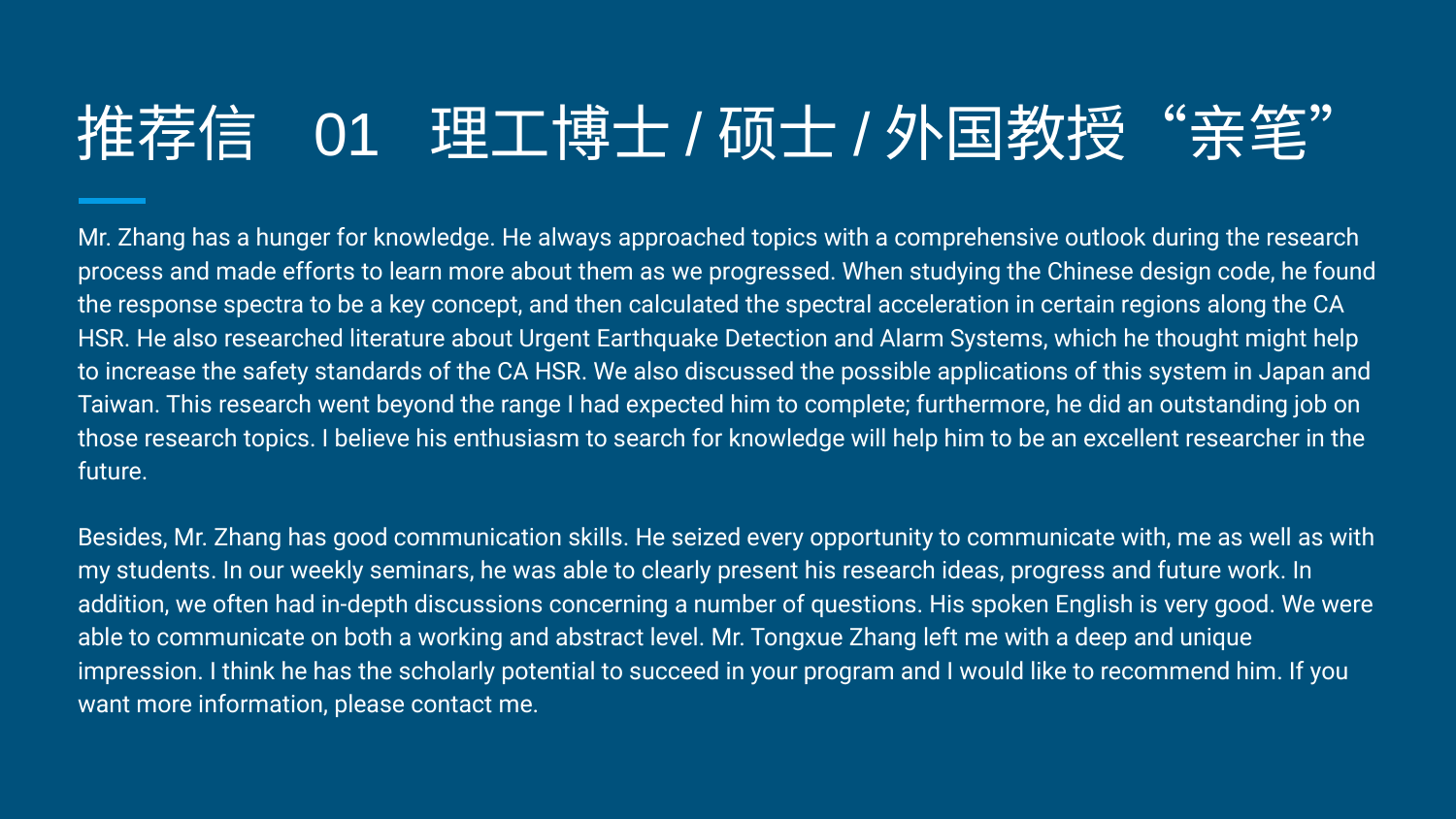

# 推荐信   01  理工博士/硕士/外国教授“亲笔”
Mr. Zhang has a hunger for knowledge. He always approached topics with a comprehensive outlook during the research process and made efforts to learn more about them as we progressed. When studying the Chinese design code, he found the response spectra to be a key concept, and then calculated the spectral acceleration in certain regions along the CA HSR. He also researched literature about Urgent Earthquake Detection and Alarm Systems, which he thought might help to increase the safety standards of the CA HSR. We also discussed the possible applications of this system in Japan and Taiwan. This research went beyond the range I had expected him to complete; furthermore, he did an outstanding job on those research topics. I believe his enthusiasm to search for knowledge will help him to be an excellent researcher in the future.
Besides, Mr. Zhang has good communication skills. He seized every opportunity to communicate with, me as well as with my students. In our weekly seminars, he was able to clearly present his research ideas, progress and future work. In addition, we often had in-depth discussions concerning a number of questions. His spoken English is very good. We were able to communicate on both a working and abstract level. Mr. Tongxue Zhang left me with a deep and unique impression. I think he has the scholarly potential to succeed in your program and I would like to recommend him. If you want more information, please contact me.